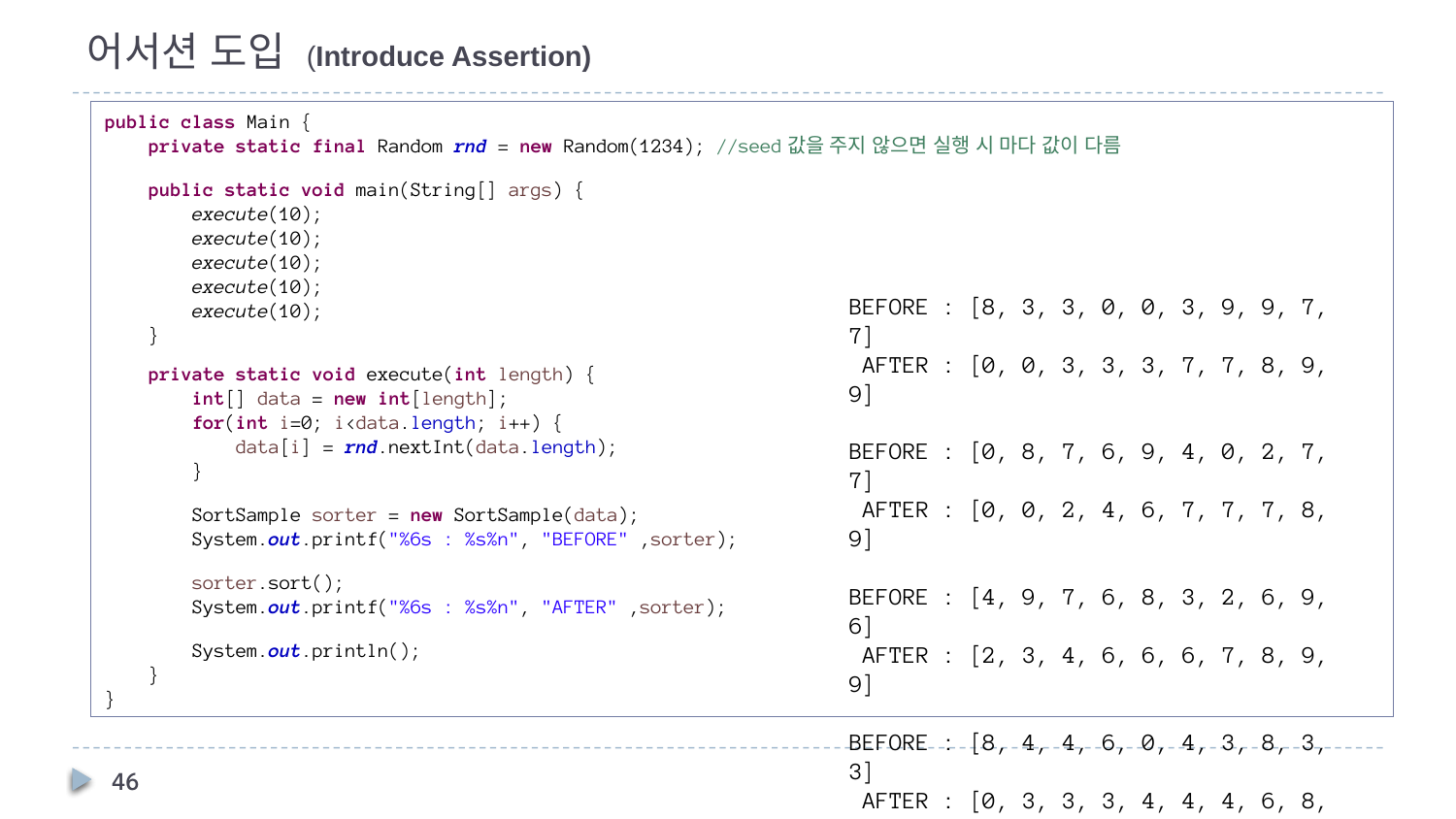

# 어서션 도입 (Introduce Assertion)
public class Main {
    private static final Random rnd = new Random(1234); //seed값을 주지 않으면 실행 시 마다 값이 다름

    public static void main(String[] args) {
        execute(10);
        execute(10);
        execute(10);
        execute(10);
        execute(10);
    }

    private static void execute(int length) {
        int[] data = new int[length];
        for(int i=0; i<data.length; i++) {
            data[i] = rnd.nextInt(data.length);
        }

        SortSample sorter = new SortSample(data);
        System.out.printf("%6s : %s%n", "BEFORE" ,sorter);

        sorter.sort();
        System.out.printf("%6s : %s%n", "AFTER" ,sorter);

        System.out.println();
    }
}
BEFORE : [8, 3, 3, 0, 0, 3, 9, 9, 7, 7]
 AFTER : [0, 0, 3, 3, 3, 7, 7, 8, 9, 9]

BEFORE : [0, 8, 7, 6, 9, 4, 0, 2, 7, 7]
 AFTER : [0, 0, 2, 4, 6, 7, 7, 7, 8, 9]

BEFORE : [4, 9, 7, 6, 8, 3, 2, 6, 9, 6]
 AFTER : [2, 3, 4, 6, 6, 6, 7, 8, 9, 9]

BEFORE : [8, 4, 4, 6, 0, 4, 3, 8, 3, 3]
 AFTER : [0, 3, 3, 3, 4, 4, 4, 6, 8, 8]

BEFORE : [1, 0, 6, 3, 0, 7, 4, 0, 6, 8]
 AFTER : [0, 0, 0, 1, 3, 4, 6, 6, 7, 8]
46